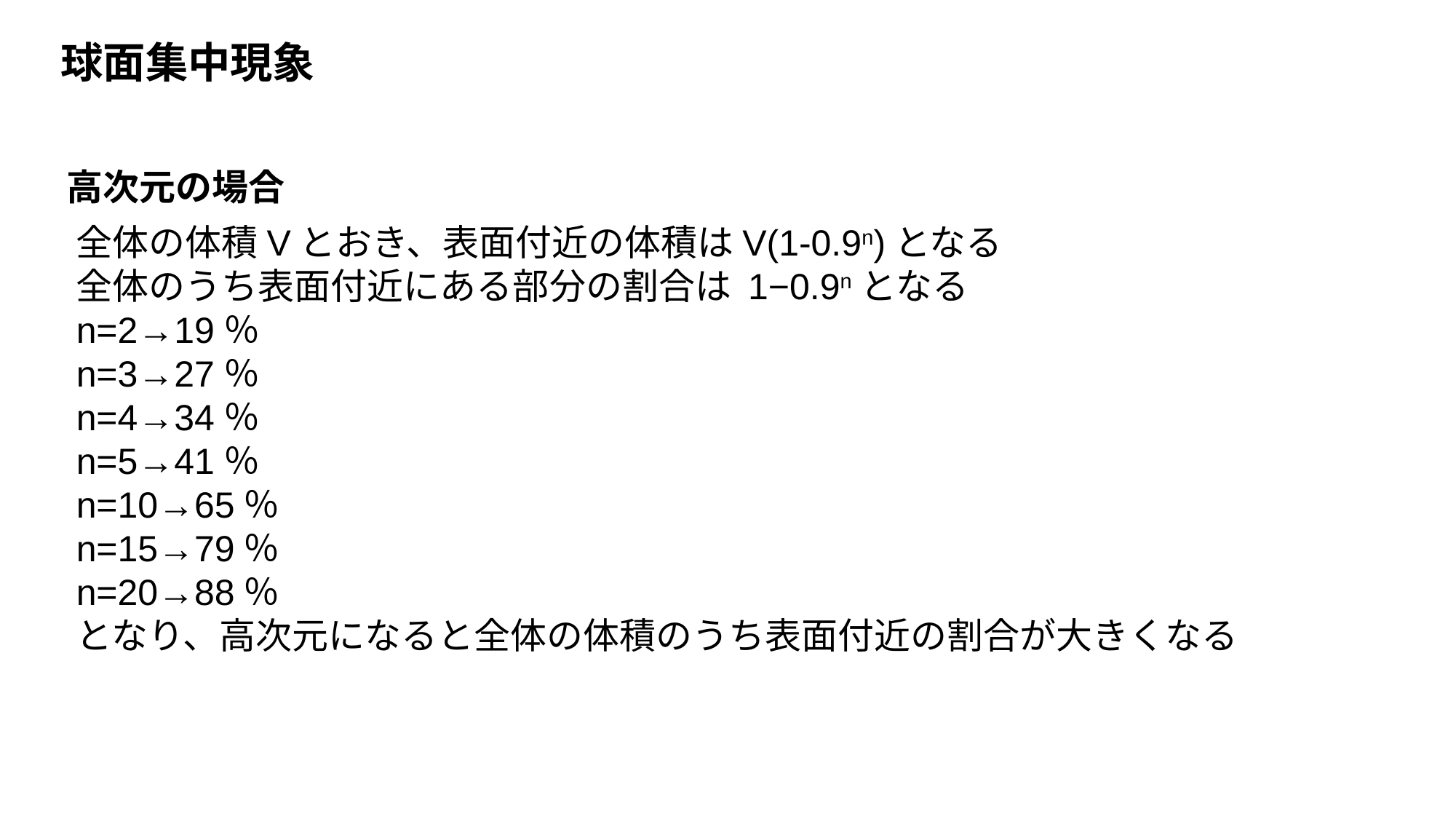

球面集中現象
高次元の場合
全体の体積Vとおき、表面付近の体積はV(1-0.9n)となる
全体のうち表面付近にある部分の割合は 1−0.9nとなる
n=2→19％
n=3→27％
n=4→34％
n=5→41％
n=10→65％
n=15→79％
n=20→88％
となり、高次元になると全体の体積のうち表面付近の割合が大きくなる